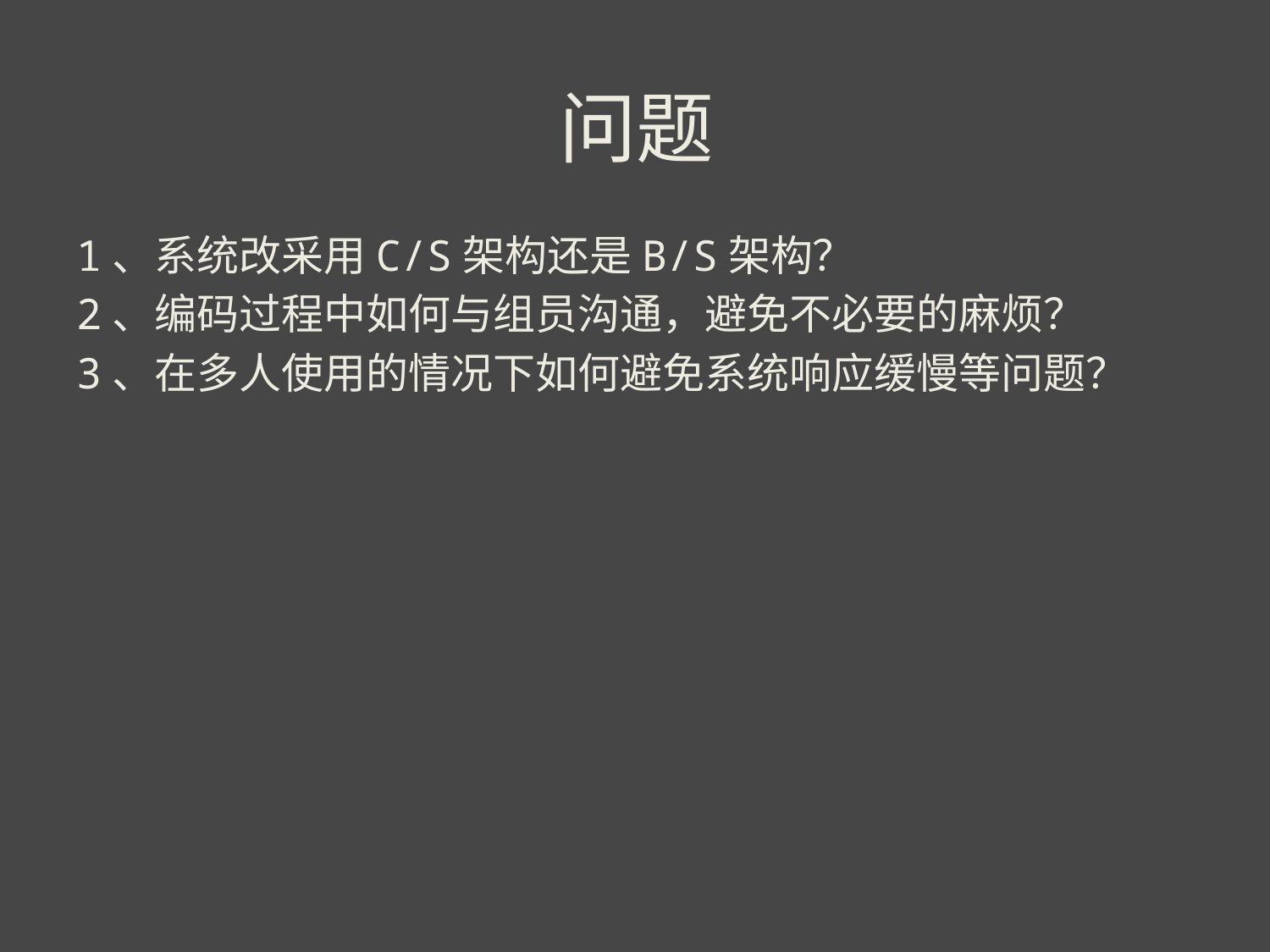

# 问题
1、系统改采用C/S架构还是B/S架构？
2、编码过程中如何与组员沟通，避免不必要的麻烦？
3、在多人使用的情况下如何避免系统响应缓慢等问题？